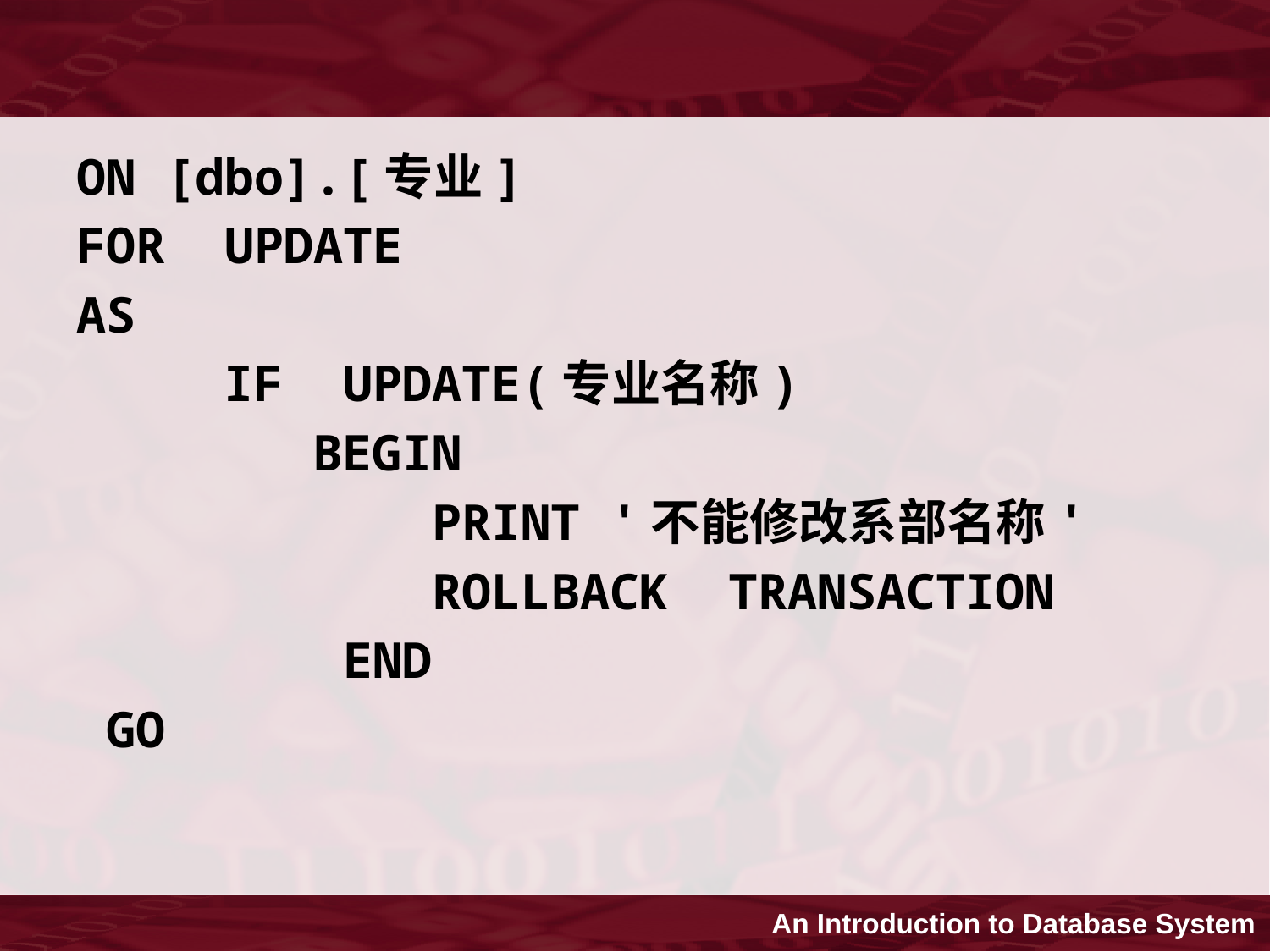

ON [dbo].[专业]
FOR  UPDATE
AS
     IF  UPDATE(专业名称)
        BEGIN
            PRINT '不能修改系部名称'
            ROLLBACK  TRANSACTION
         END
 GO